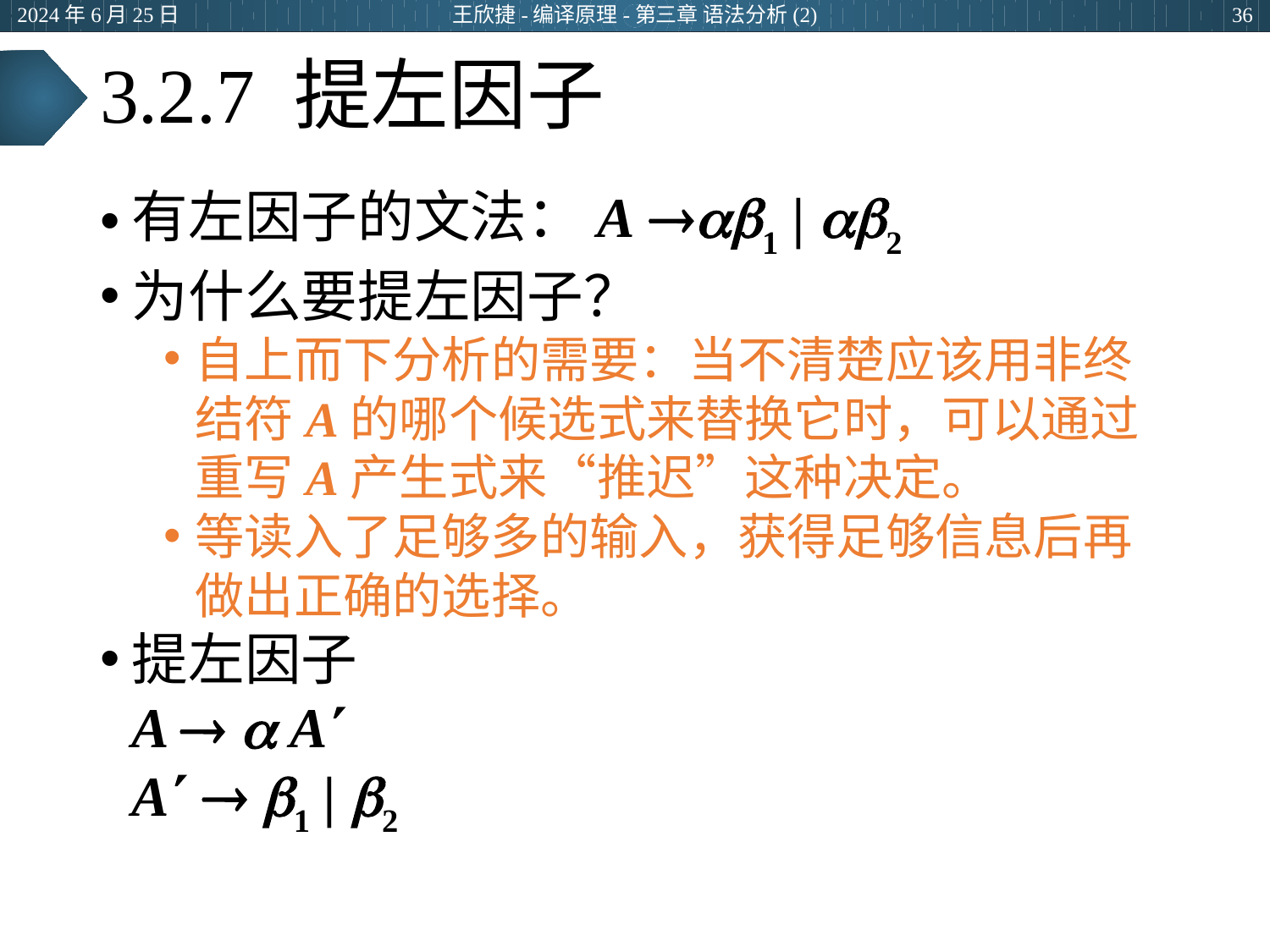

2024年6月25日
王欣捷-编译原理-第三章 语法分析(2)
36
# 3.2.7 提左因子
有左因子的文法：A →αβ1 | αβ2
为什么要提左因子？
自上而下分析的需要：当不清楚应该用非终结符A的哪个候选式来替换它时，可以通过重写A产生式来“推迟”这种决定。
等读入了足够多的输入，获得足够信息后再做出正确的选择。
提左因子
	A → α A′
	A′ → β1 | β2